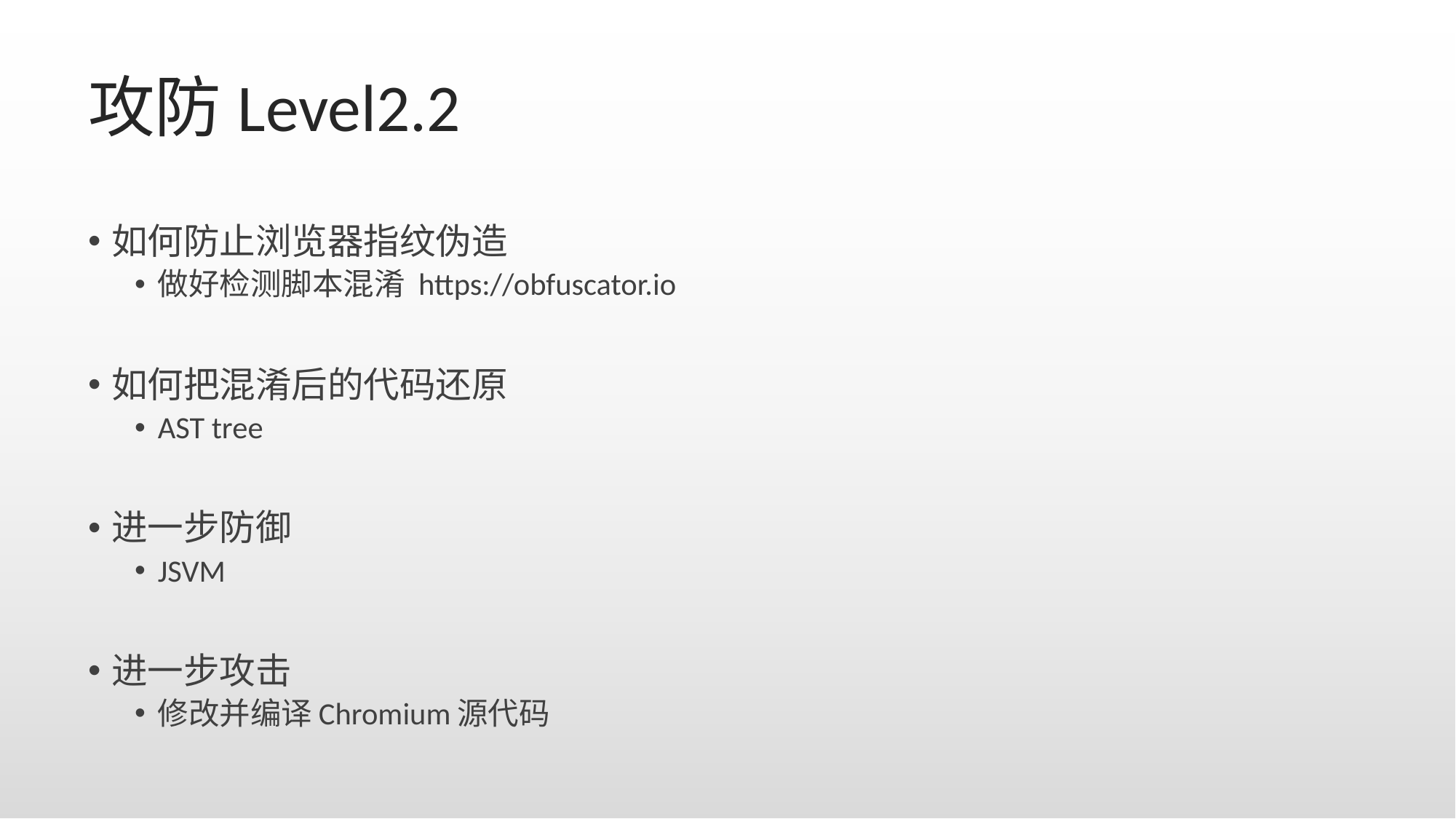

# 攻防Level2.2
如何防止浏览器指纹伪造
做好检测脚本混淆 https://obfuscator.io

如何把混淆后的代码还原
AST tree

进一步防御
JSVM

进一步攻击
修改并编译Chromium源代码